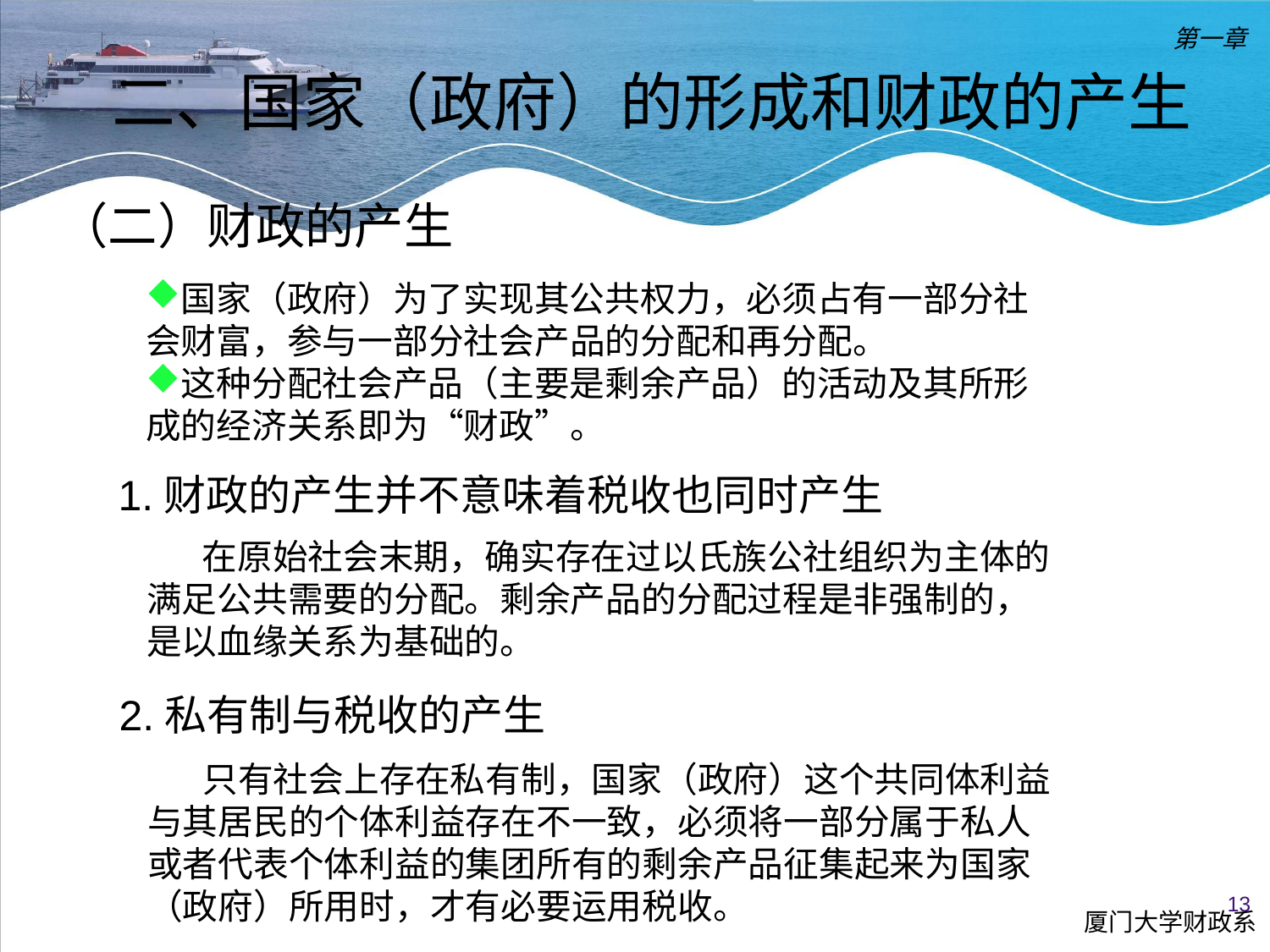

第一章
二、国家（政府）的形成和财政的产生
（二）财政的产生
国家（政府）为了实现其公共权力，必须占有一部分社会财富，参与一部分社会产品的分配和再分配。
这种分配社会产品（主要是剩余产品）的活动及其所形成的经济关系即为“财政”。
1.财政的产生并不意味着税收也同时产生
      在原始社会末期，确实存在过以氏族公社组织为主体的满足公共需要的分配。剩余产品的分配过程是非强制的，是以血缘关系为基础的。
2.私有制与税收的产生
      只有社会上存在私有制，国家（政府）这个共同体利益与其居民的个体利益存在不一致，必须将一部分属于私人或者代表个体利益的集团所有的剩余产品征集起来为国家（政府）所用时，才有必要运用税收。
13
厦门大学财政系